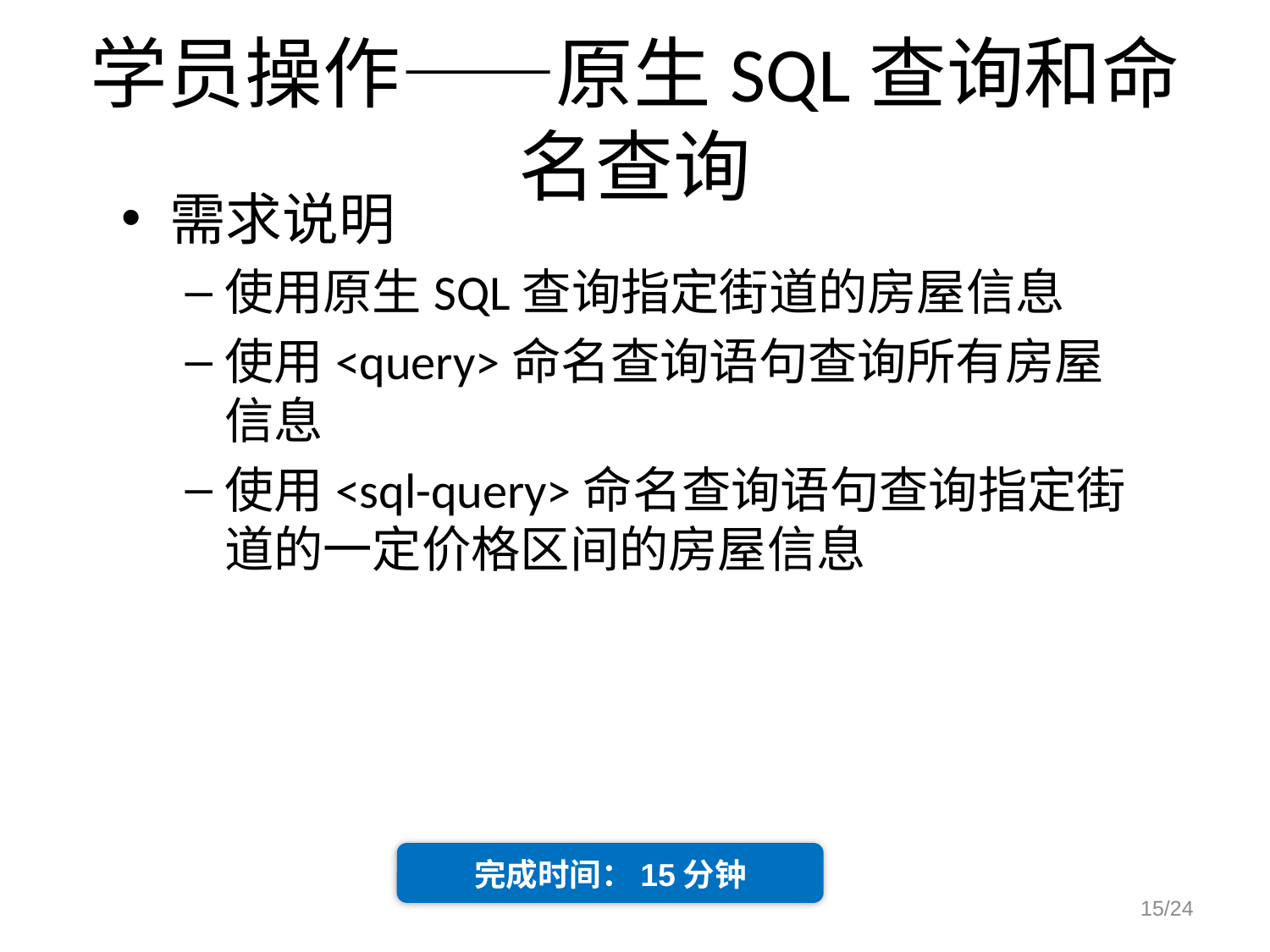

# 学员操作——原生SQL查询和命名查询
需求说明
使用原生SQL查询指定街道的房屋信息
使用<query>命名查询语句查询所有房屋信息
使用<sql-query>命名查询语句查询指定街道的一定价格区间的房屋信息

完成时间：15分钟
15/24